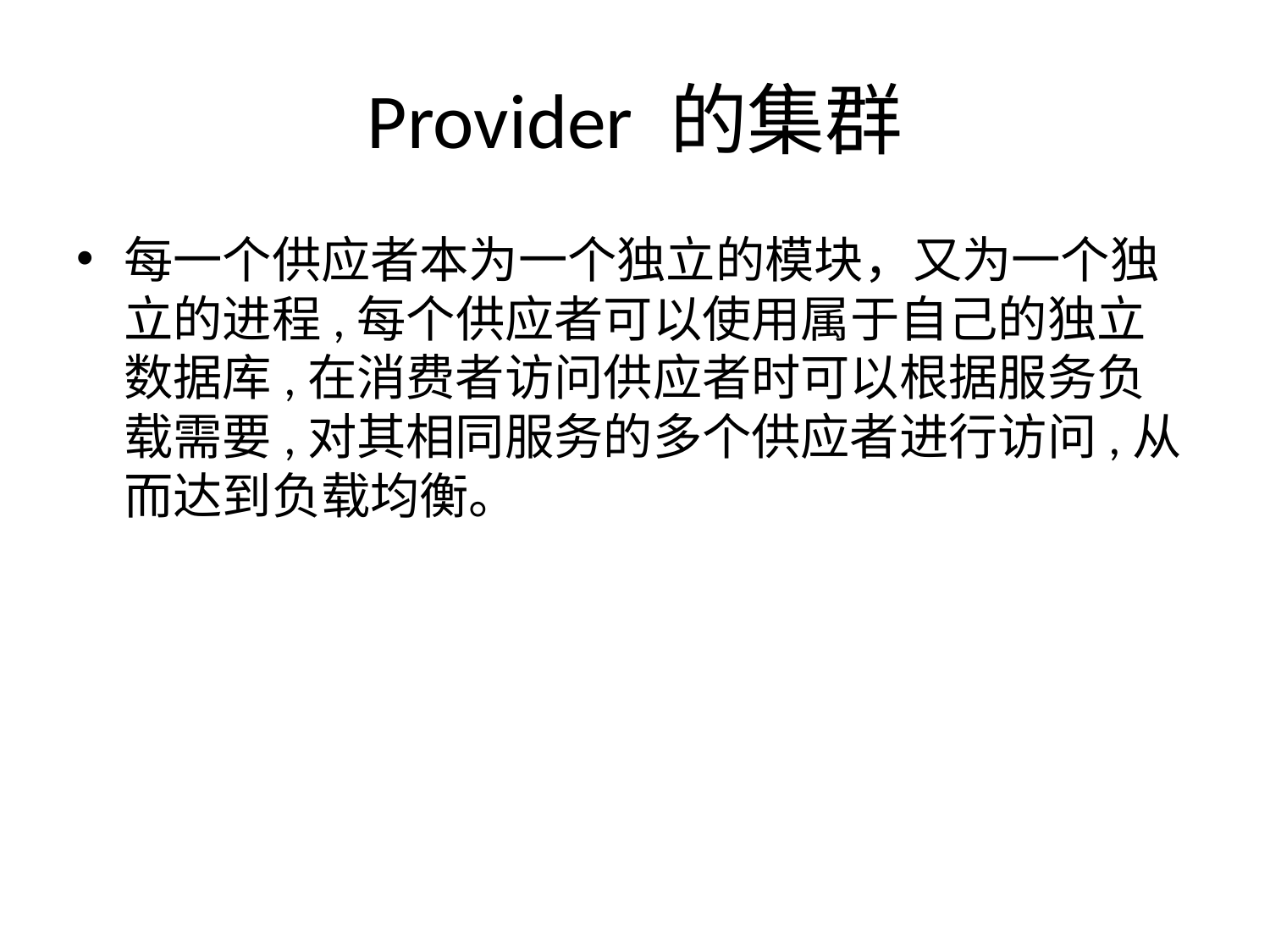

# Provider 的集群
每一个供应者本为一个独立的模块，又为一个独立的进程,每个供应者可以使用属于自己的独立数据库,在消费者访问供应者时可以根据服务负载需要,对其相同服务的多个供应者进行访问,从而达到负载均衡。